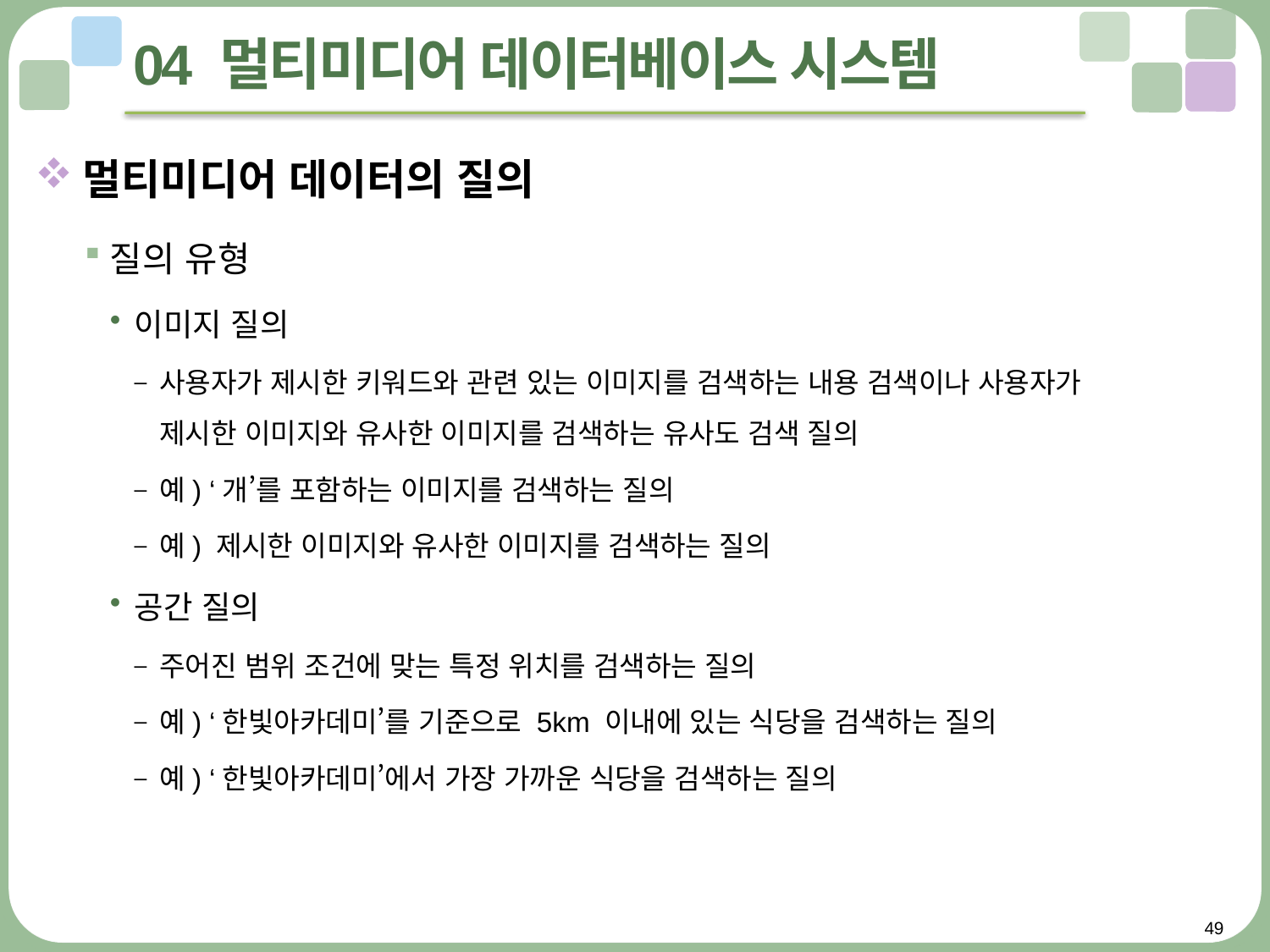

# 04 멀티미디어 데이터베이스 시스템
멀티미디어 데이터의 질의
질의 유형
이미지 질의
사용자가 제시한 키워드와 관련 있는 이미지를 검색하는 내용 검색이나 사용자가
제시한 이미지와 유사한 이미지를 검색하는 유사도 검색 질의
예) ‘개’를 포함하는 이미지를 검색하는 질의
예) 제시한 이미지와 유사한 이미지를 검색하는 질의
공간 질의
주어진 범위 조건에 맞는 특정 위치를 검색하는 질의
예) ‘한빛아카데미’를 기준으로 5km 이내에 있는 식당을 검색하는 질의
예) ‘한빛아카데미’에서 가장 가까운 식당을 검색하는 질의